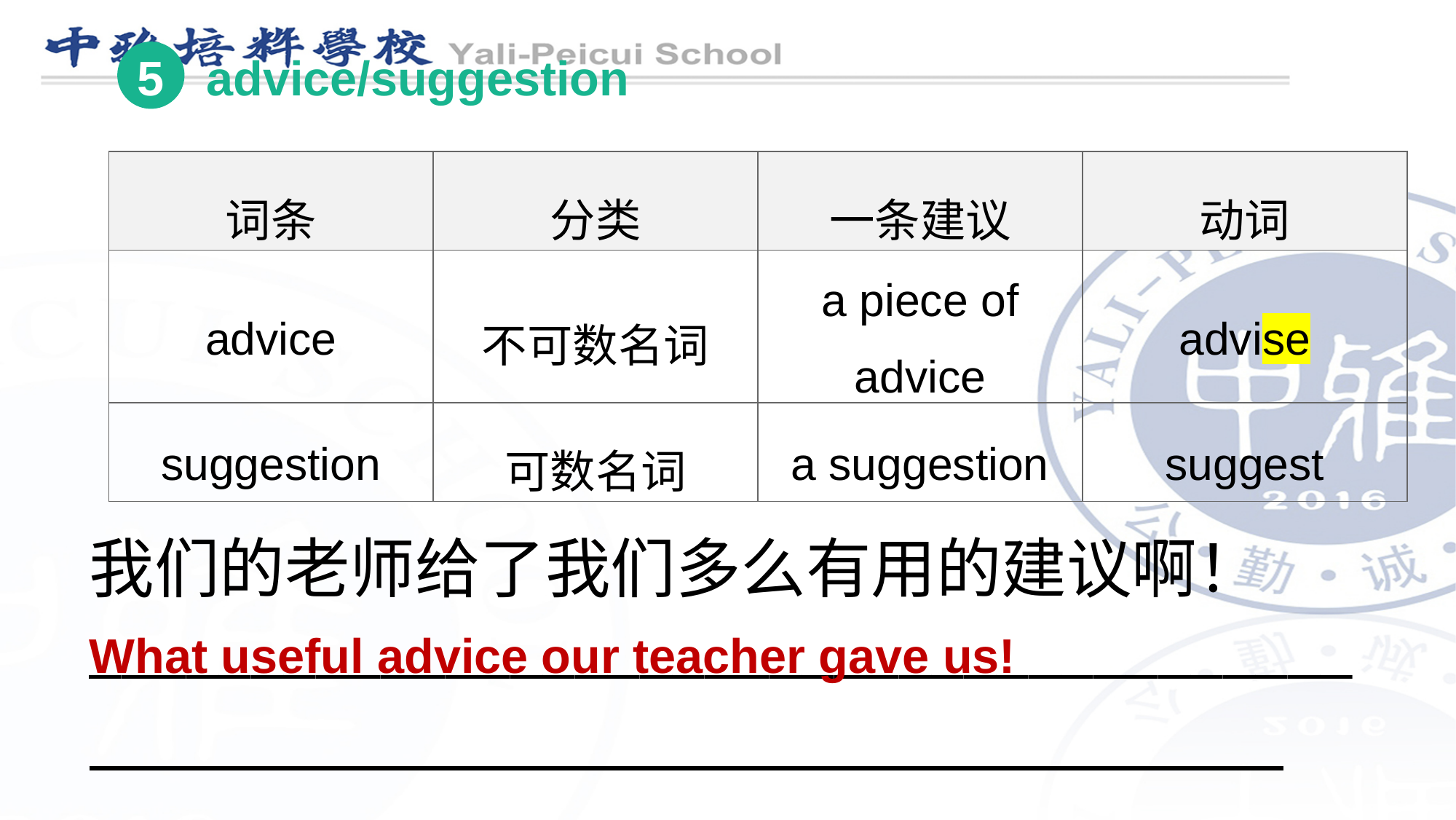

5
advice/suggestion
| 词条 | 分类 | 一条建议 | 动词 |
| --- | --- | --- | --- |
| advice | 不可数名词 | a piece of advice | advise |
| suggestion | 可数名词 | a suggestion | suggest |
我们的老师给了我们多么有用的建议啊！_______________________________________

What useful advice our teacher gave us!